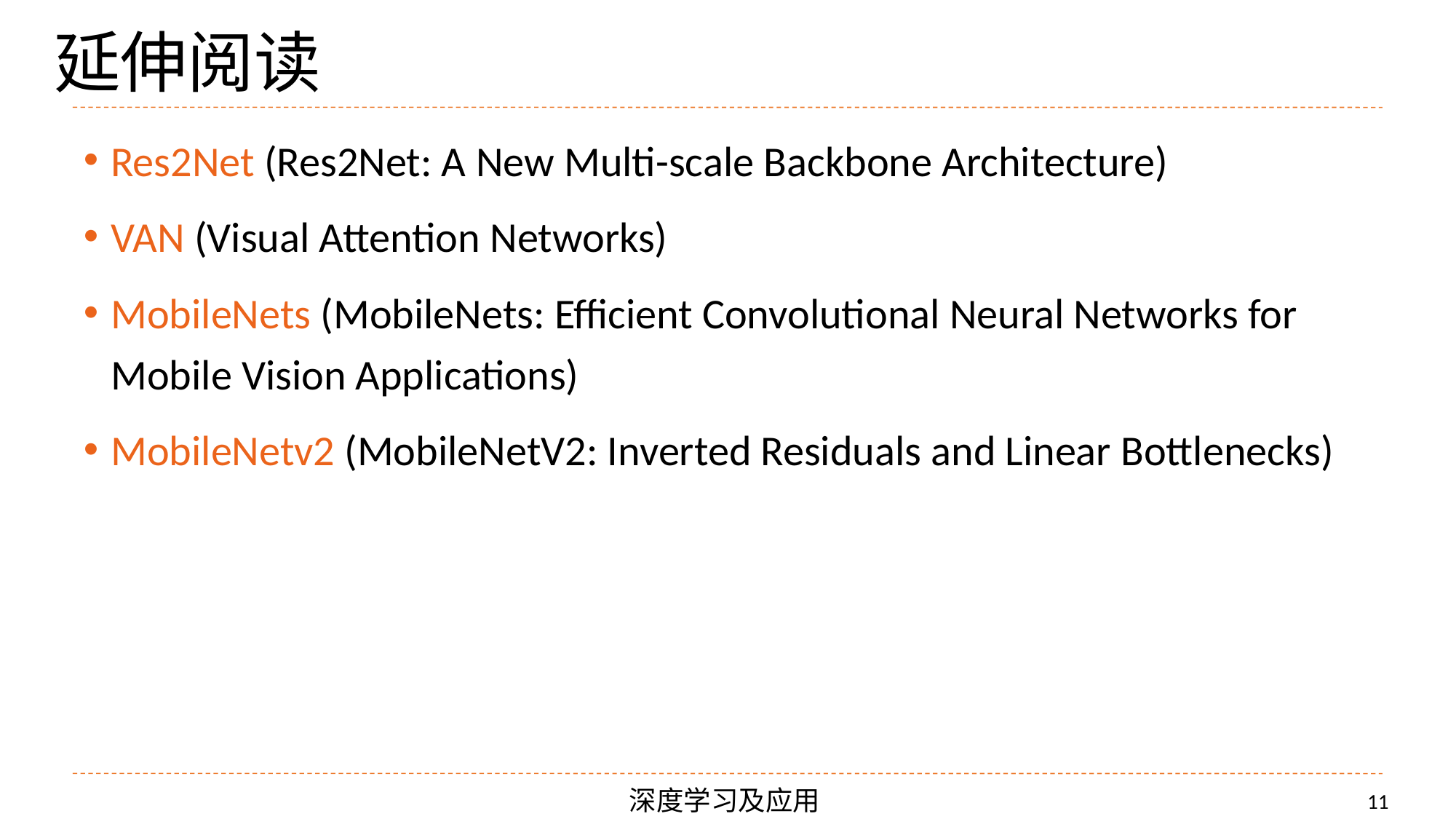

# 延伸阅读
Res2Net (Res2Net: A New Multi-scale Backbone Architecture)
VAN (Visual Attention Networks)
MobileNets (MobileNets: Efficient Convolutional Neural Networks for Mobile Vision Applications)
MobileNetv2 (MobileNetV2: Inverted Residuals and Linear Bottlenecks)